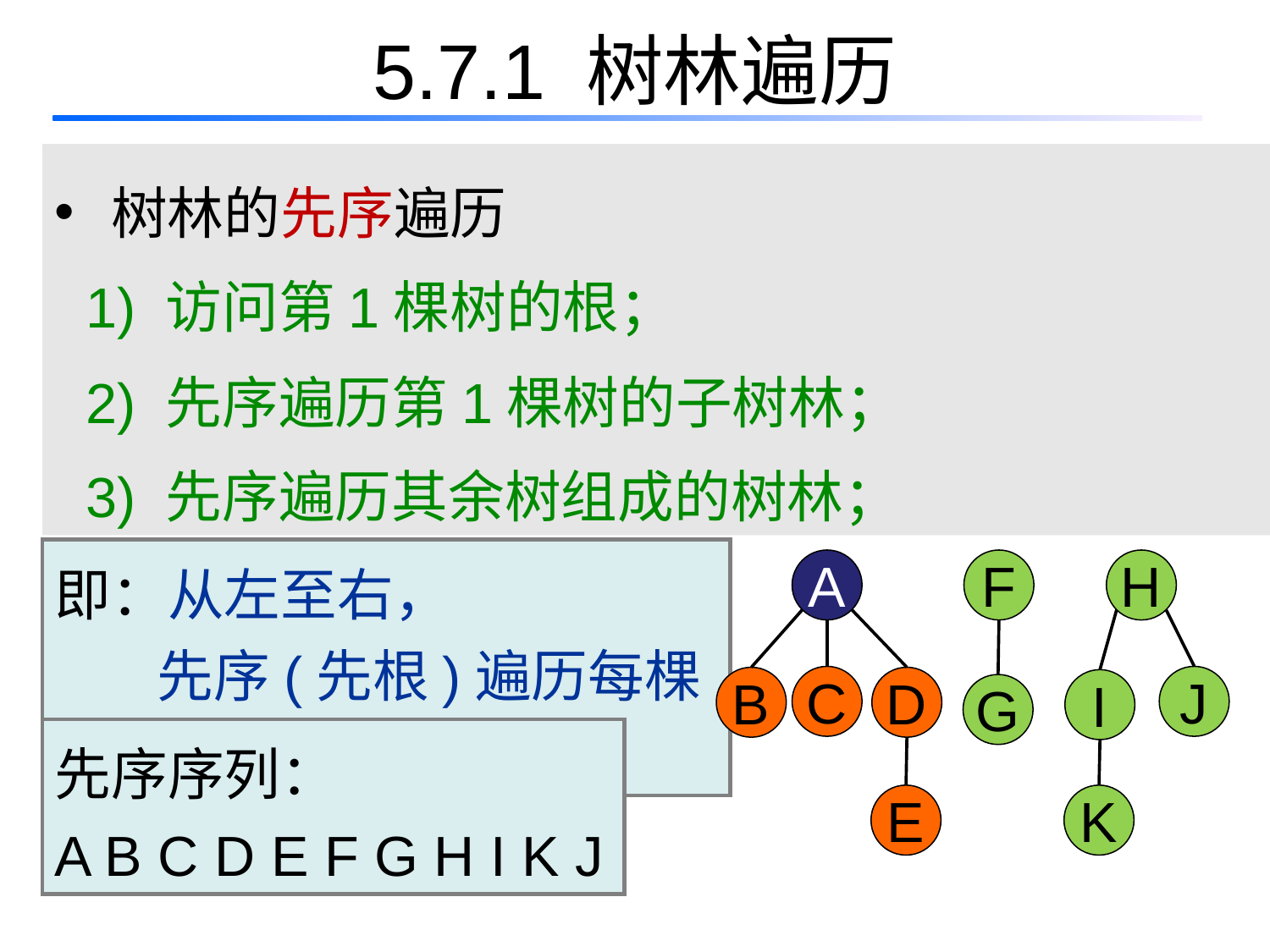

# 5.7.1 树林遍历

 树林的先序遍历
  1) 访问第1棵树的根；
  2) 先序遍历第1棵树的子树林；
  3) 先序遍历其余树组成的树林；
即：从左至右，
       先序(先根)遍历每棵树
A
F
H
C
J
B
D
I
G
先序序列：
A B C D E F G H I K J
E
K